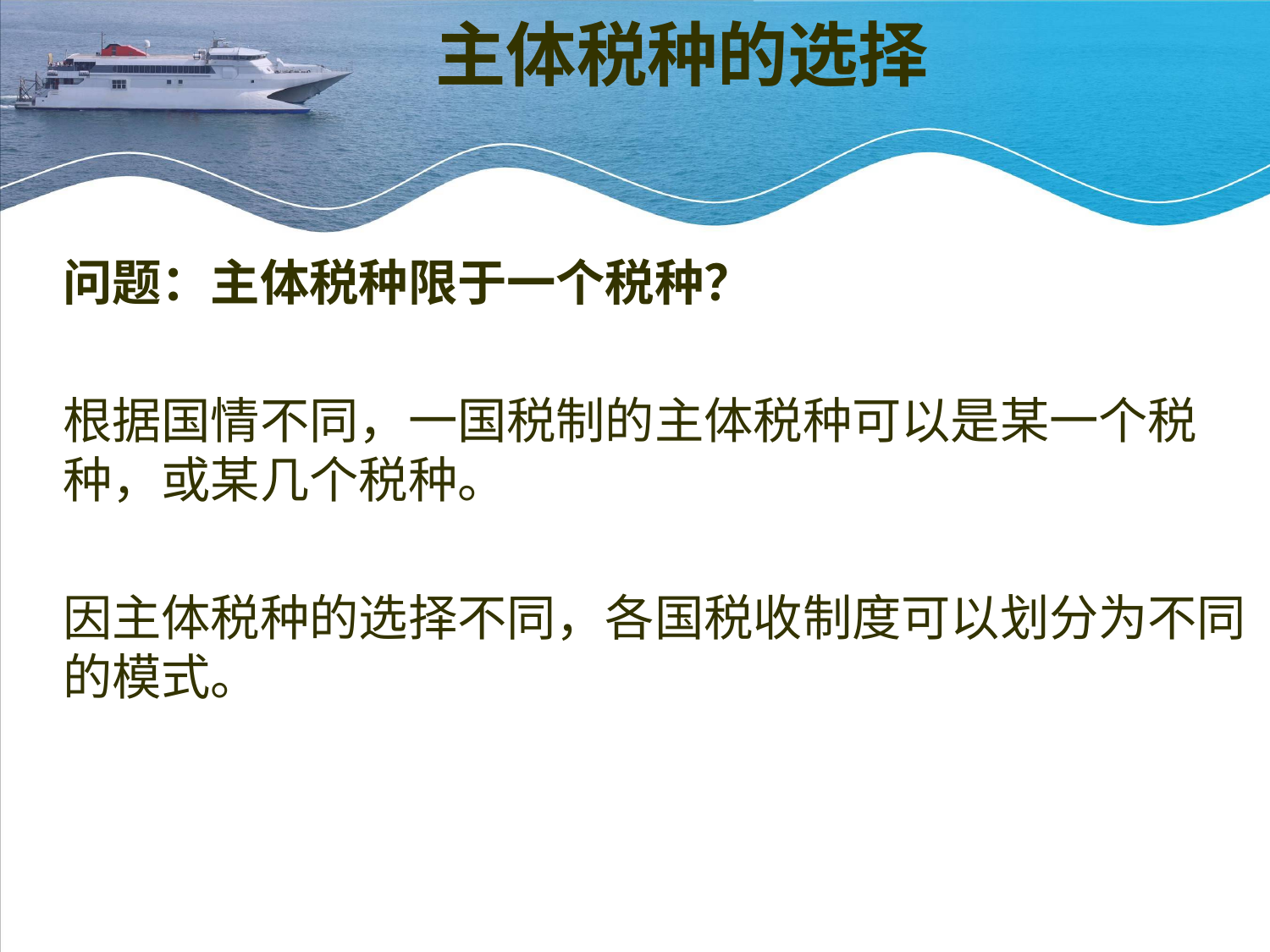

# 主体税种的选择
问题：主体税种限于一个税种？

根据国情不同，一国税制的主体税种可以是某一个税种，或某几个税种。

因主体税种的选择不同，各国税收制度可以划分为不同的模式。